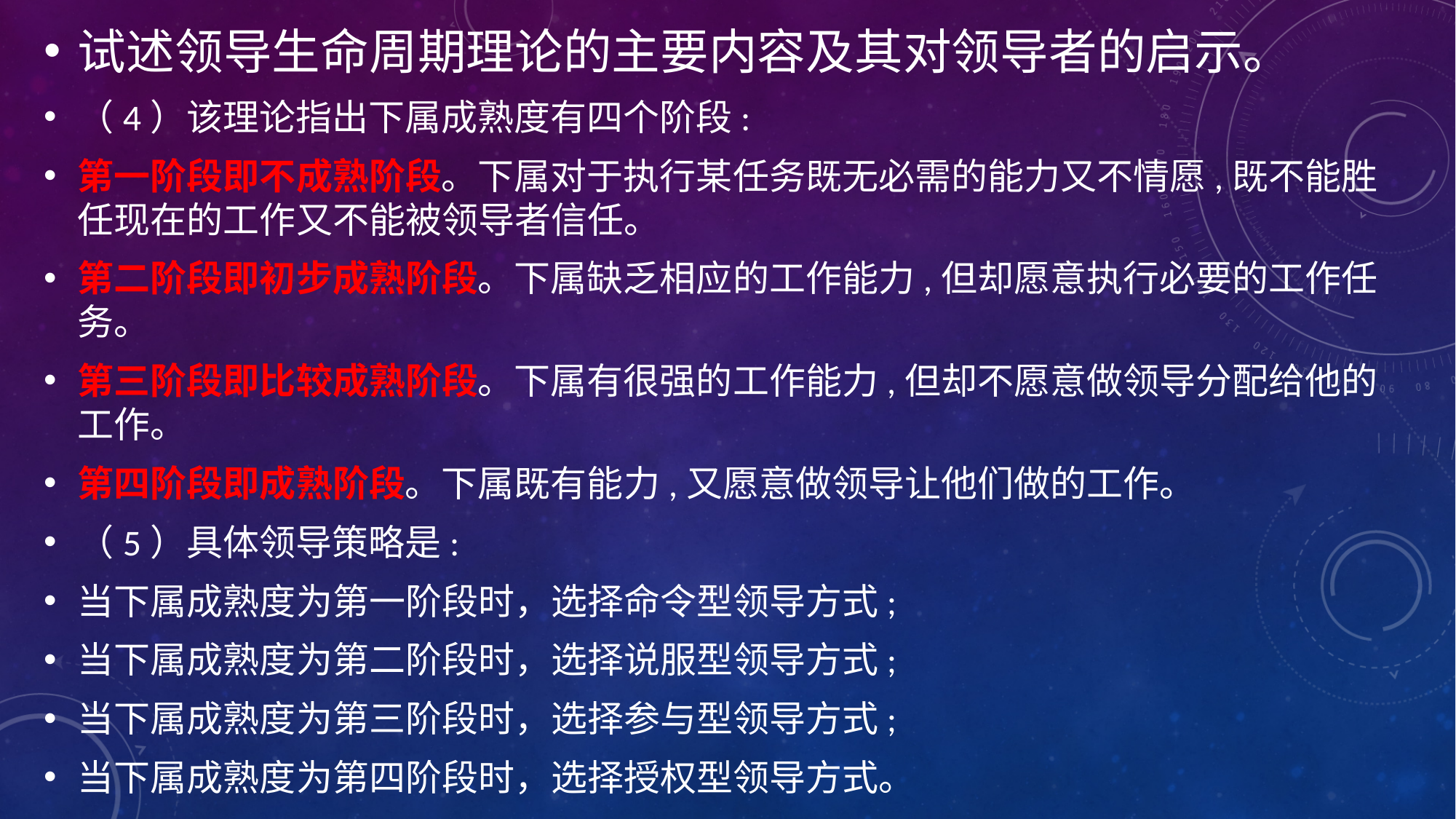

试述领导生命周期理论的主要内容及其对领导者的启示。
（4）该理论指出下属成熟度有四个阶段:
第一阶段即不成熟阶段。下属对于执行某任务既无必需的能力又不情愿,既不能胜任现在的工作又不能被领导者信任。
第二阶段即初步成熟阶段。下属缺乏相应的工作能力,但却愿意执行必要的工作任务。
第三阶段即比较成熟阶段。下属有很强的工作能力,但却不愿意做领导分配给他的工作。
第四阶段即成熟阶段。下属既有能力,又愿意做领导让他们做的工作。
（5）具体领导策略是:
当下属成熟度为第一阶段时，选择命令型领导方式;
当下属成熟度为第二阶段时，选择说服型领导方式;
当下属成熟度为第三阶段时，选择参与型领导方式;
当下属成熟度为第四阶段时，选择授权型领导方式。